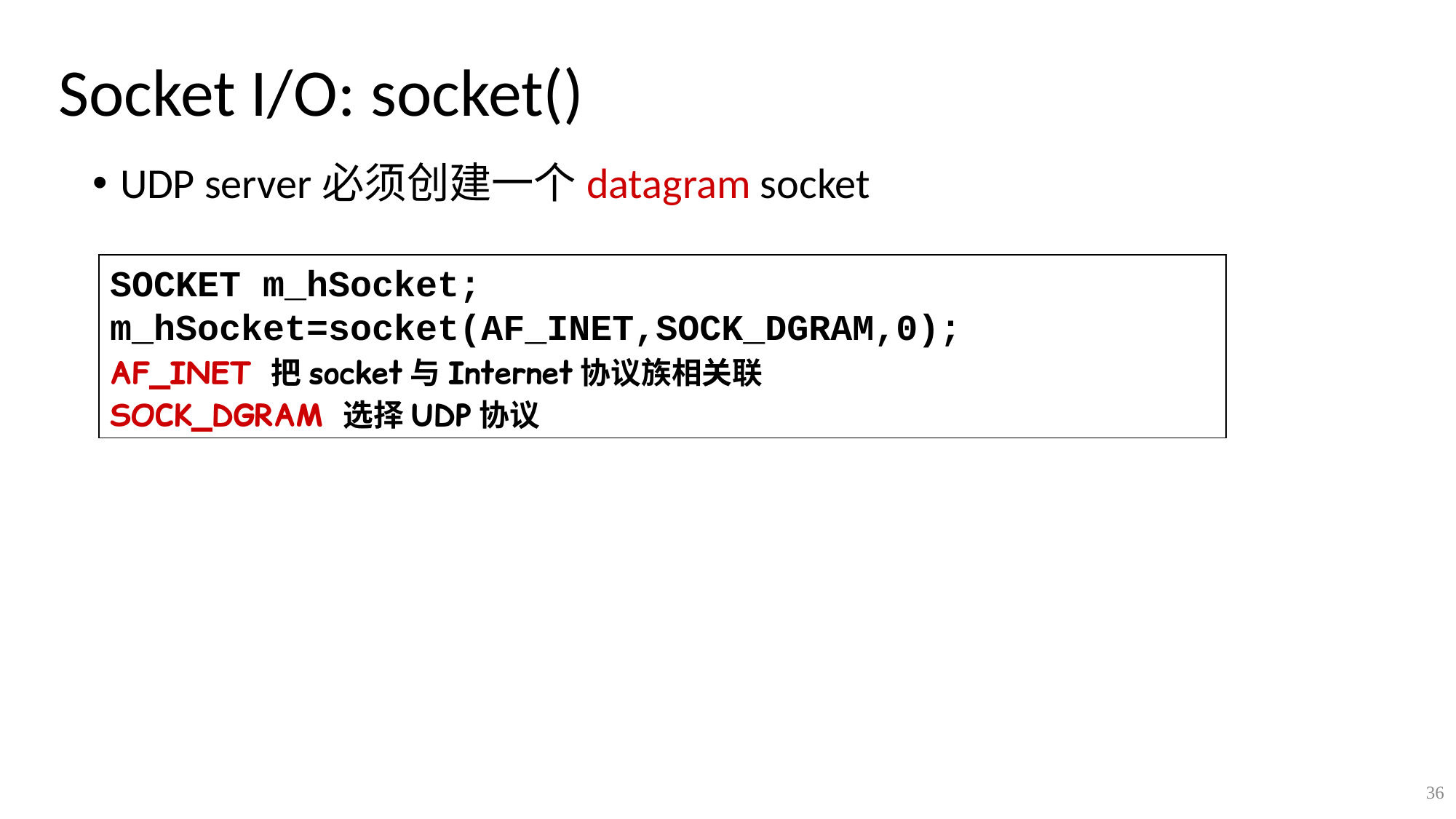

# Socket I/O: socket()
UDP server必须创建一个datagram socket
SOCKET m_hSocket;
m_hSocket=socket(AF_INET,SOCK_DGRAM,0);
AF_INET 把socket与Internet协议族相关联
SOCK_DGRAM 选择UDP协议
36